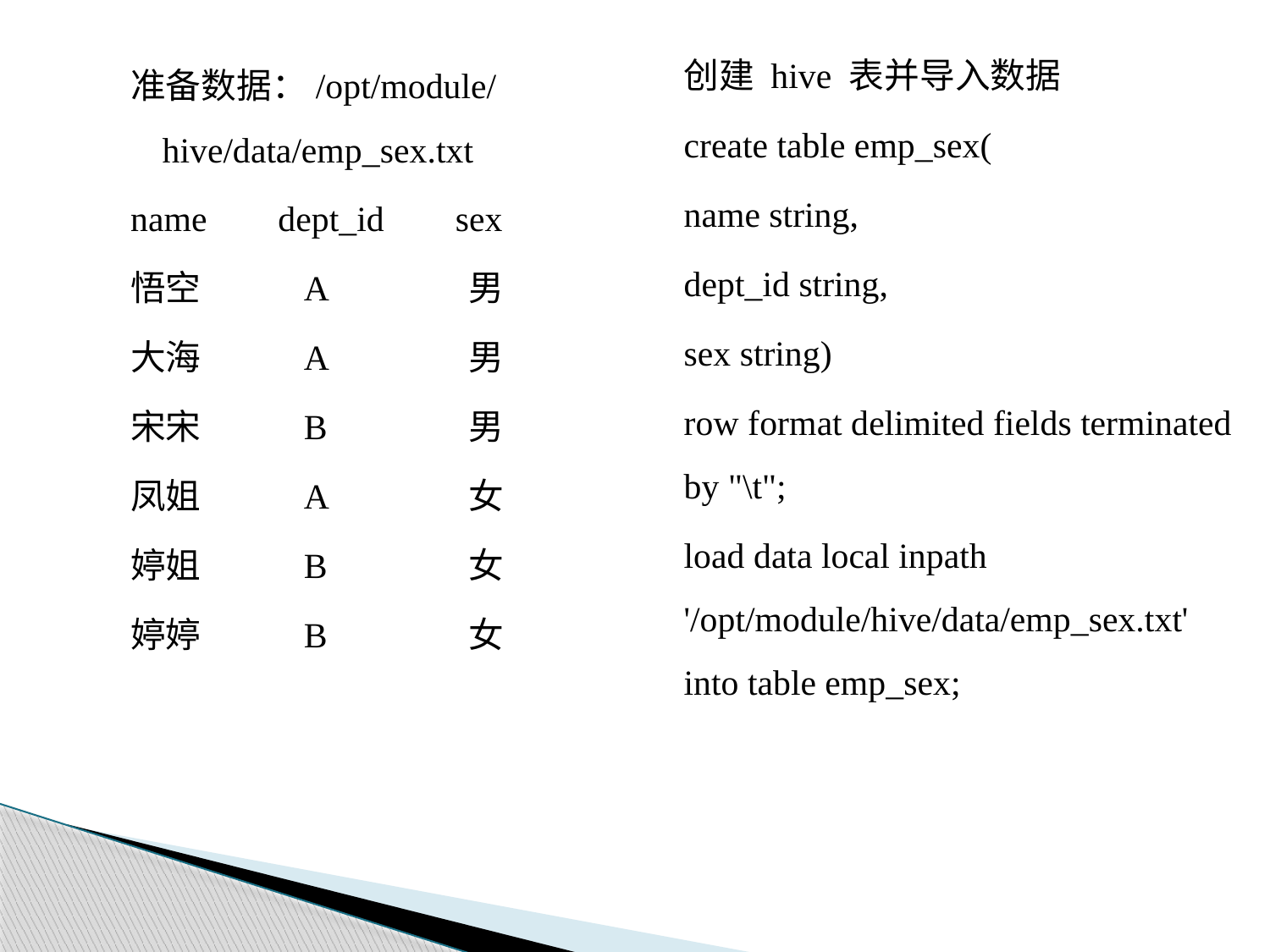

创建 hive 表并导入数据
create table emp_sex(
name string,
dept_id string,
sex string)
row format delimited fields terminated by "\t";
load data local inpath '/opt/module/hive/data/emp_sex.txt' into table emp_sex;
准备数据：/opt/module/hive/data/emp_sex.txt
name        dept_id        sex
悟空            A               男
大海            A               男
宋宋            B               男
凤姐            A               女
婷姐            B               女
婷婷            B               女